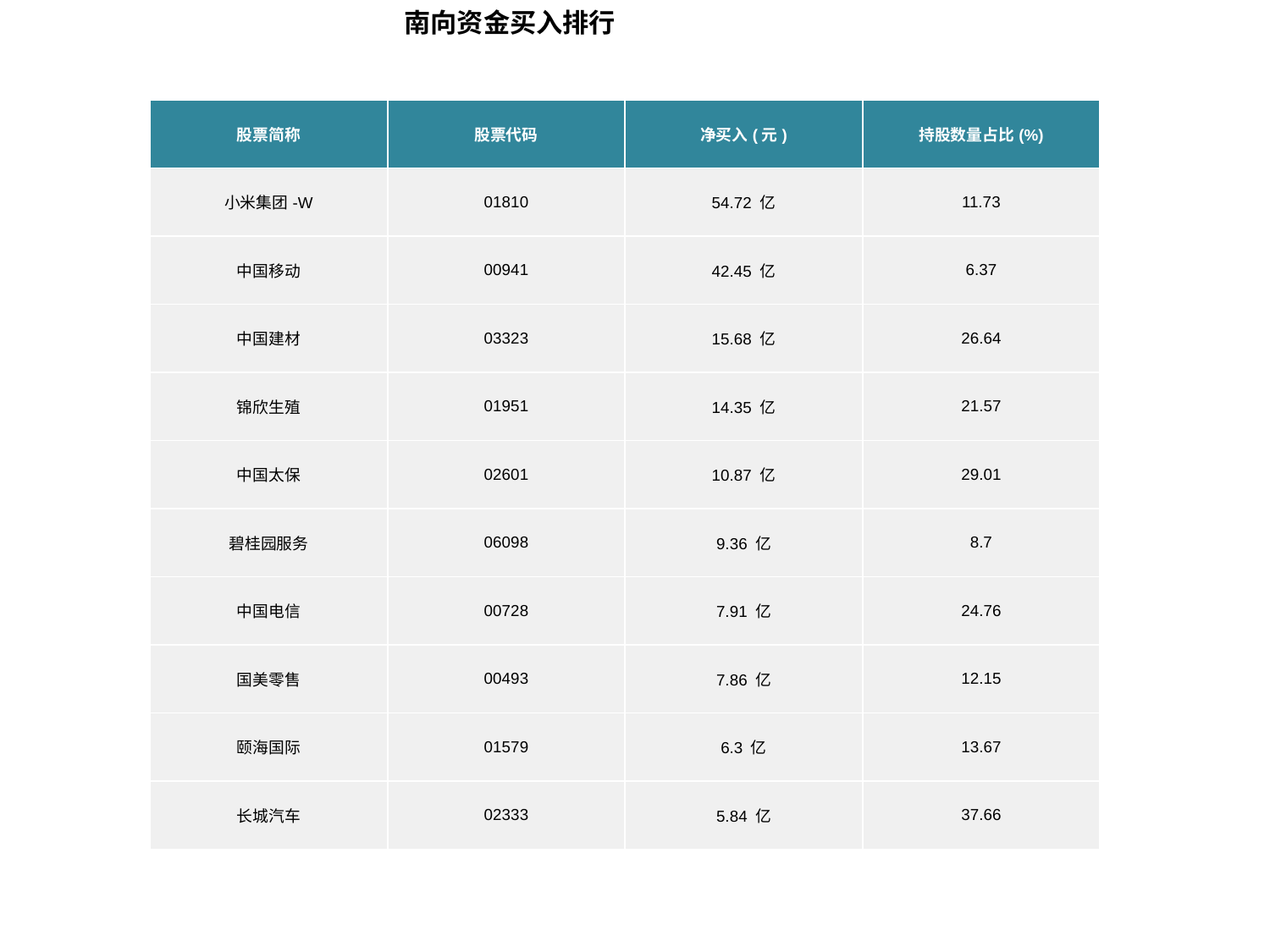

南向资金买入排行
| 股票简称 | 股票代码 | 净买入(元) | 持股数量占比(%) |
| --- | --- | --- | --- |
| 小米集团-W | 01810 | 54.72 亿 | 11.73 |
| 中国移动 | 00941 | 42.45 亿 | 6.37 |
| 中国建材 | 03323 | 15.68 亿 | 26.64 |
| 锦欣生殖 | 01951 | 14.35 亿 | 21.57 |
| 中国太保 | 02601 | 10.87 亿 | 29.01 |
| 碧桂园服务 | 06098 | 9.36 亿 | 8.7 |
| 中国电信 | 00728 | 7.91 亿 | 24.76 |
| 国美零售 | 00493 | 7.86 亿 | 12.15 |
| 颐海国际 | 01579 | 6.3 亿 | 13.67 |
| 长城汽车 | 02333 | 5.84 亿 | 37.66 |